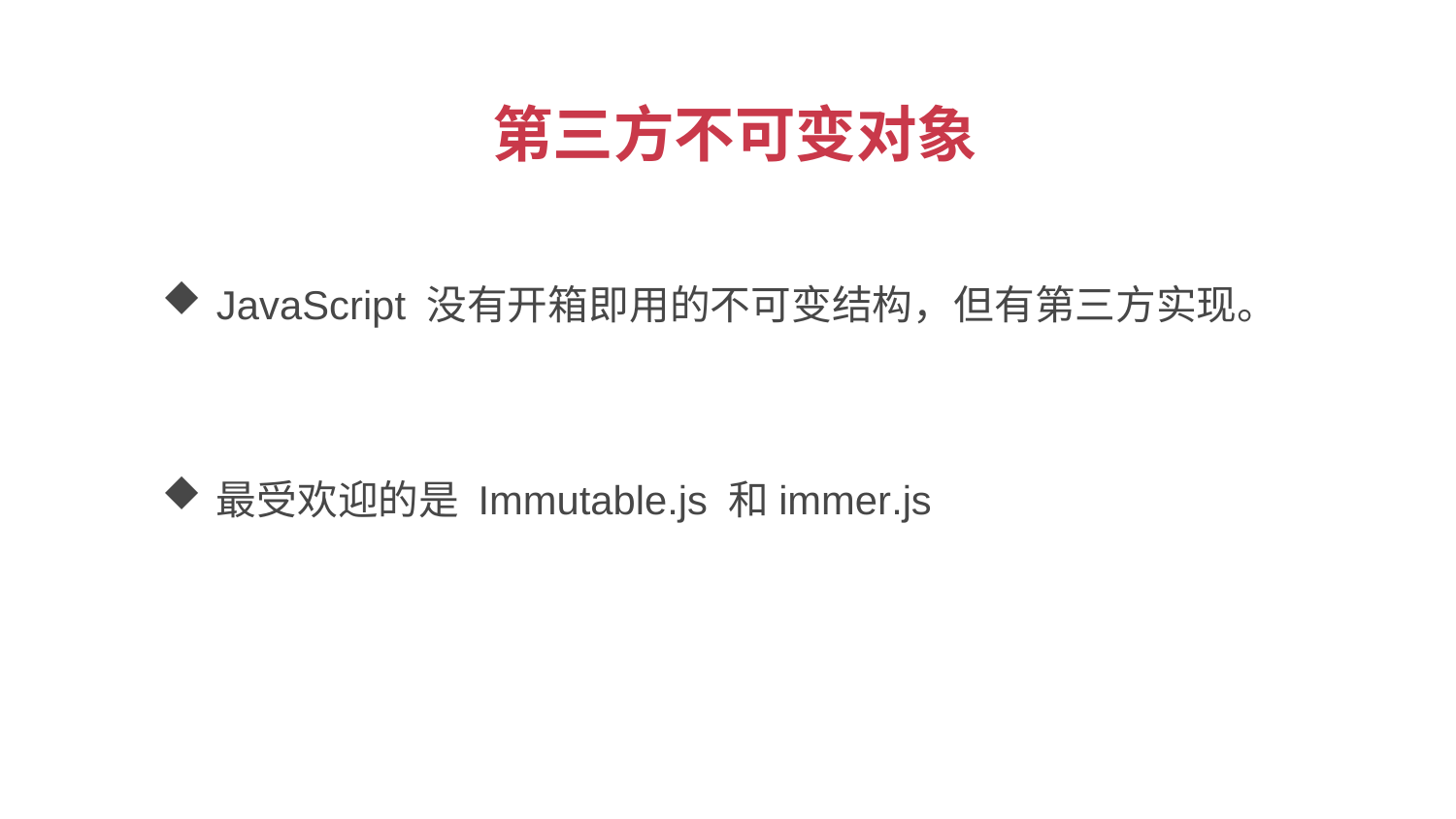

第三方不可变对象
JavaScript 没有开箱即用的不可变结构，但有第三方实现。
最受欢迎的是 Immutable.js 和immer.js